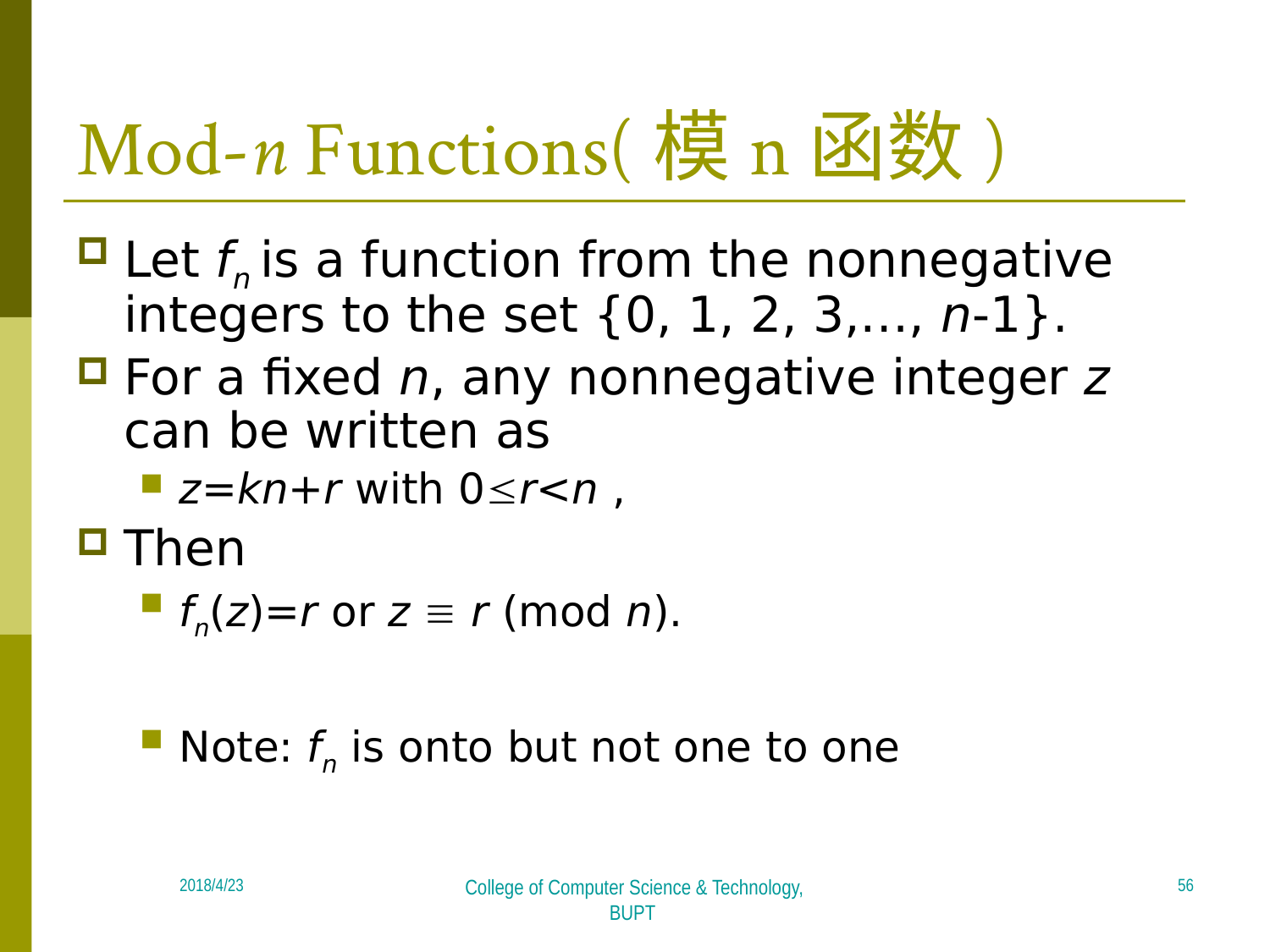

# Mod-n Functions(模n函数)
Let fn is a function from the nonnegative integers to the set {0, 1, 2, 3,…, n-1}.
For a fixed n, any nonnegative integer z can be written as
z=kn+r with 0≤r<n ,
Then
fn(z)=r or z ≡ r (mod n).

Note: fn is onto but not one to one
56
2018/4/23
College of Computer Science & Technology, BUPT